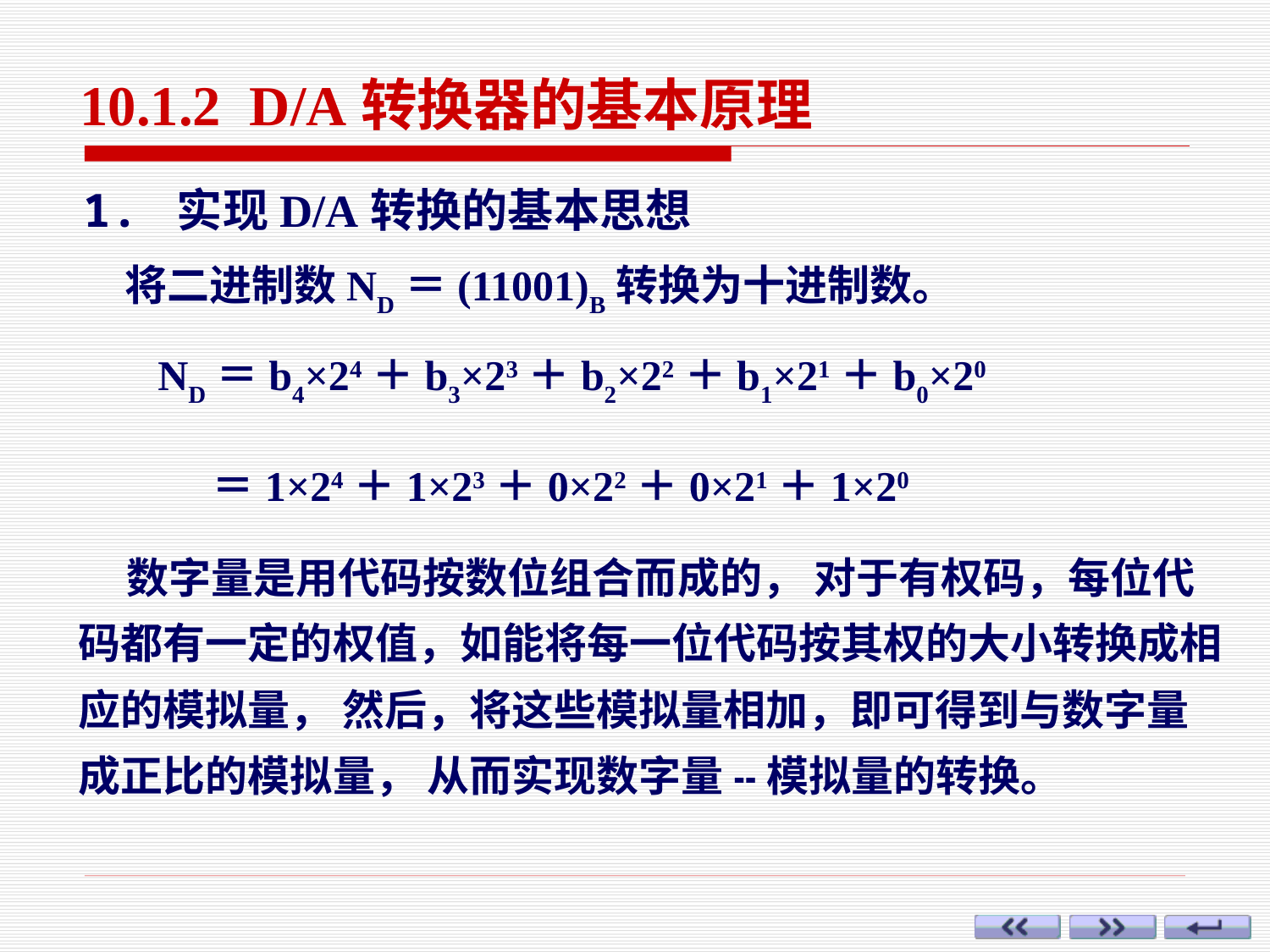

10.1.2  D/A转换器的基本原理
1. 实现D/A转换的基本思想

将二进制数ND＝(11001)B转换为十进制数。

   ND＝b4×24＋b3×23＋b2×22＋b1×21＋b0×20

        ＝1×24＋1×23＋0×22＋0×21＋1×20
    数字量是用代码按数位组合而成的， 对于有权码，每位代码都有一定的权值，如能将每一位代码按其权的大小转换成相应的模拟量， 然后，将这些模拟量相加，即可得到与数字量成正比的模拟量， 从而实现数字量--模拟量的转换。